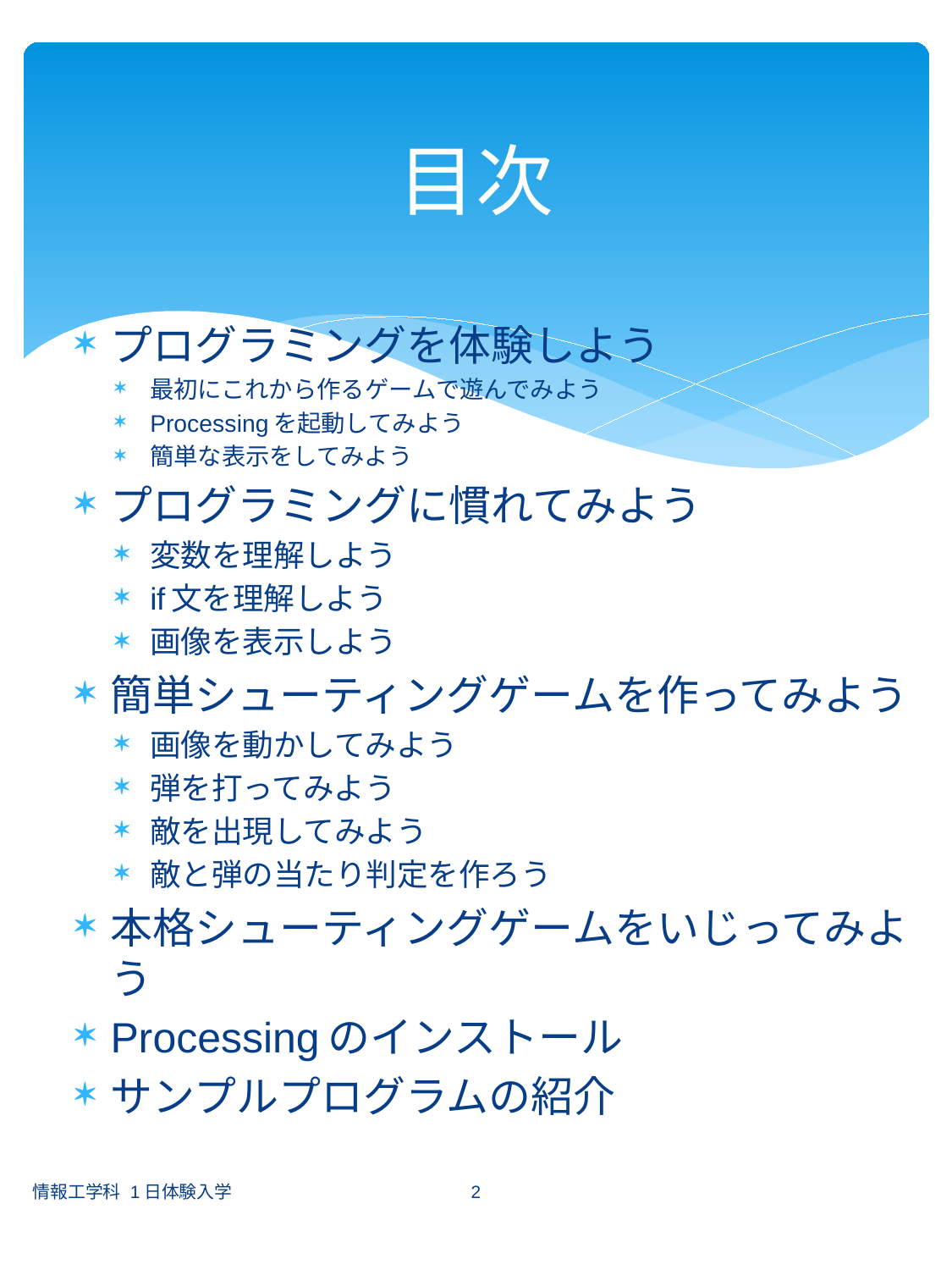

# 目次
プログラミングを体験しよう
最初にこれから作るゲームで遊んでみよう
Processingを起動してみよう
簡単な表示をしてみよう
プログラミングに慣れてみよう
変数を理解しよう
if文を理解しよう
画像を表示しよう
簡単シューティングゲームを作ってみよう
画像を動かしてみよう
弾を打ってみよう
敵を出現してみよう
敵と弾の当たり判定を作ろう
本格シューティングゲームをいじってみよう
Processingのインストール
サンプルプログラムの紹介

2
情報工学科 1日体験入学